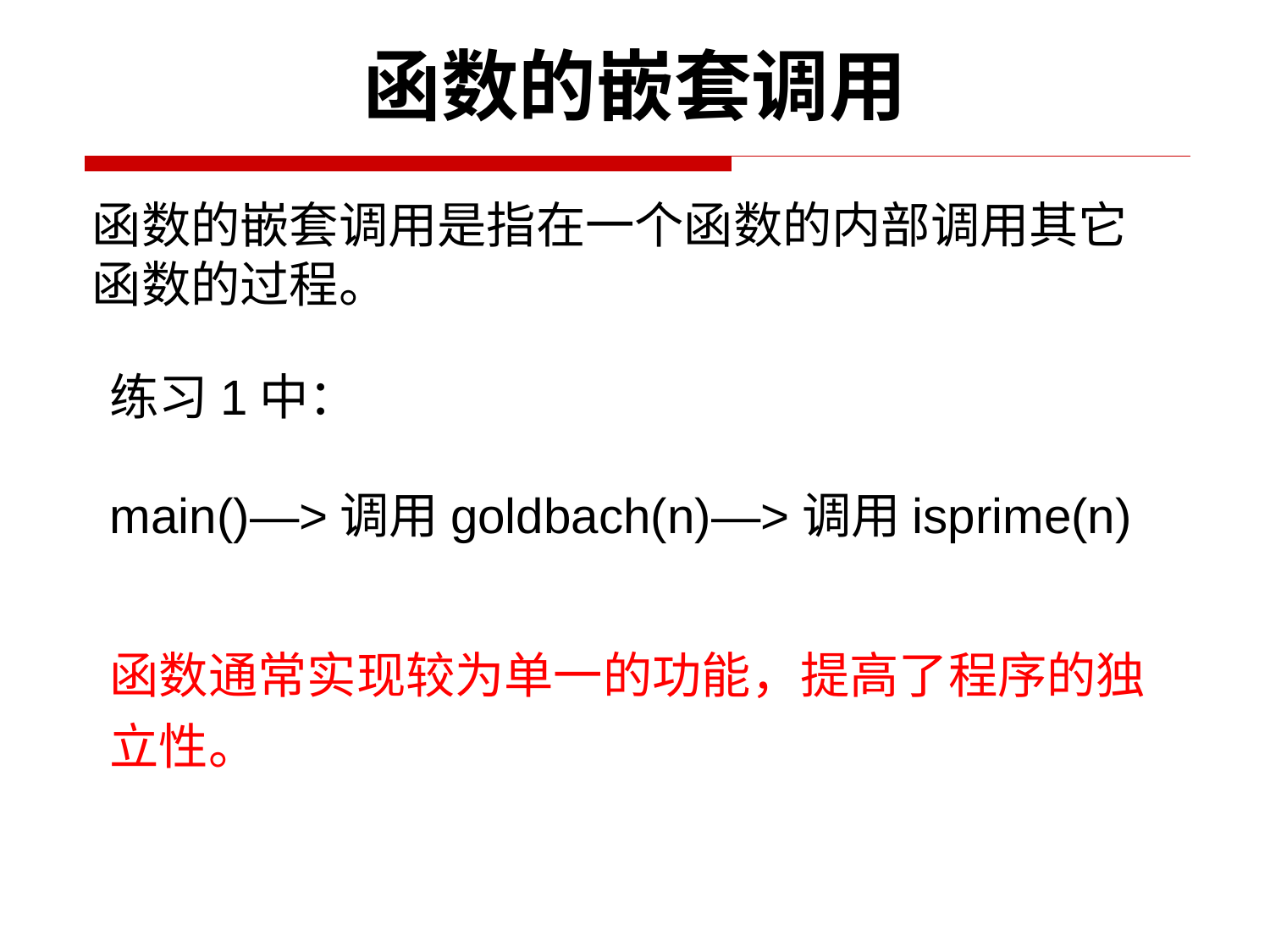

# 函数的嵌套调用
函数的嵌套调用是指在一个函数的内部调用其它函数的过程。
练习1中：

main()—>调用goldbach(n)—>调用isprime(n)
函数通常实现较为单一的功能，提高了程序的独立性。